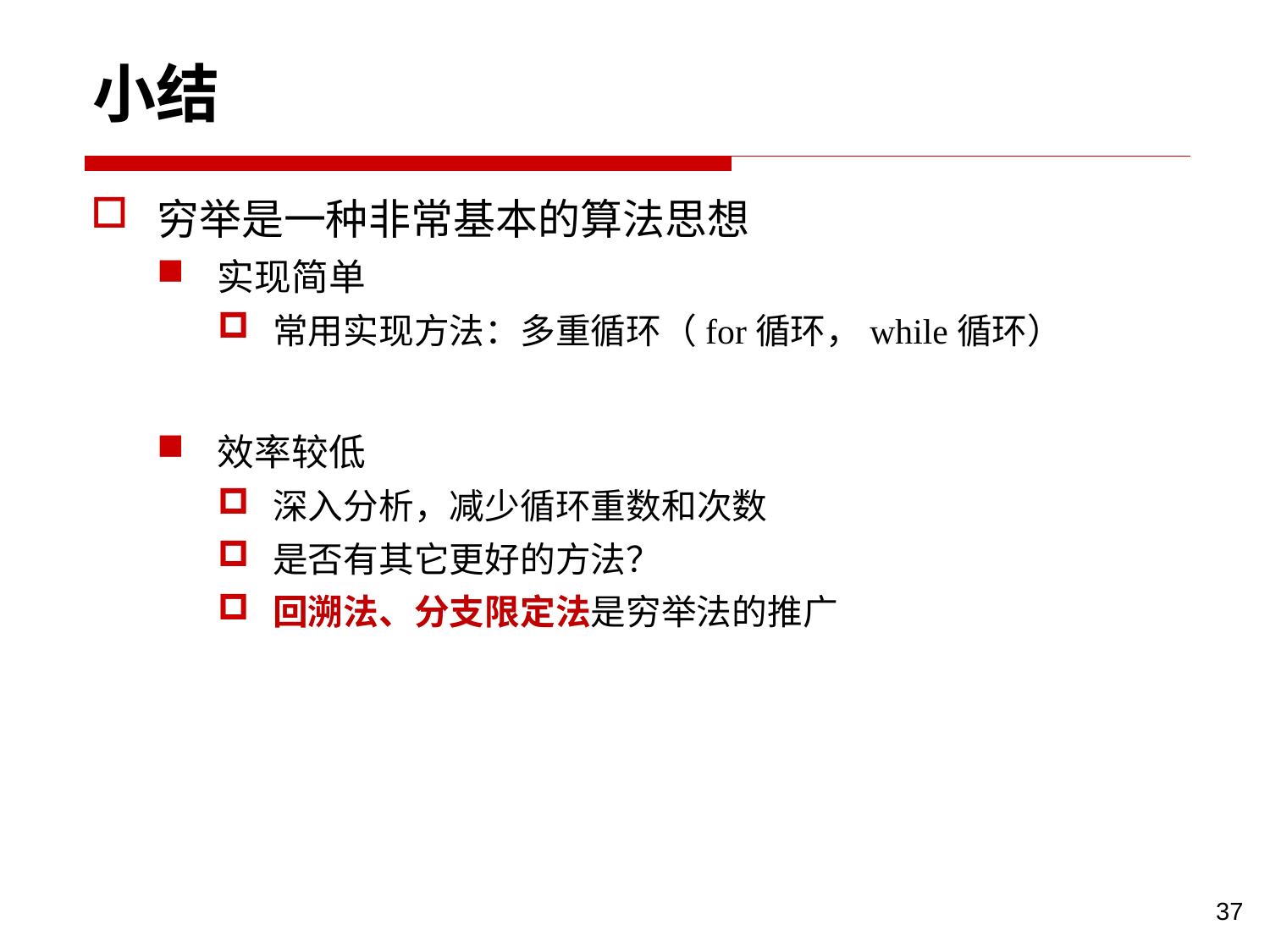

# 小结
穷举是一种非常基本的算法思想
实现简单
常用实现方法：多重循环（for循环，while循环）

效率较低
深入分析，减少循环重数和次数
是否有其它更好的方法？
回溯法、分支限定法是穷举法的推广

37